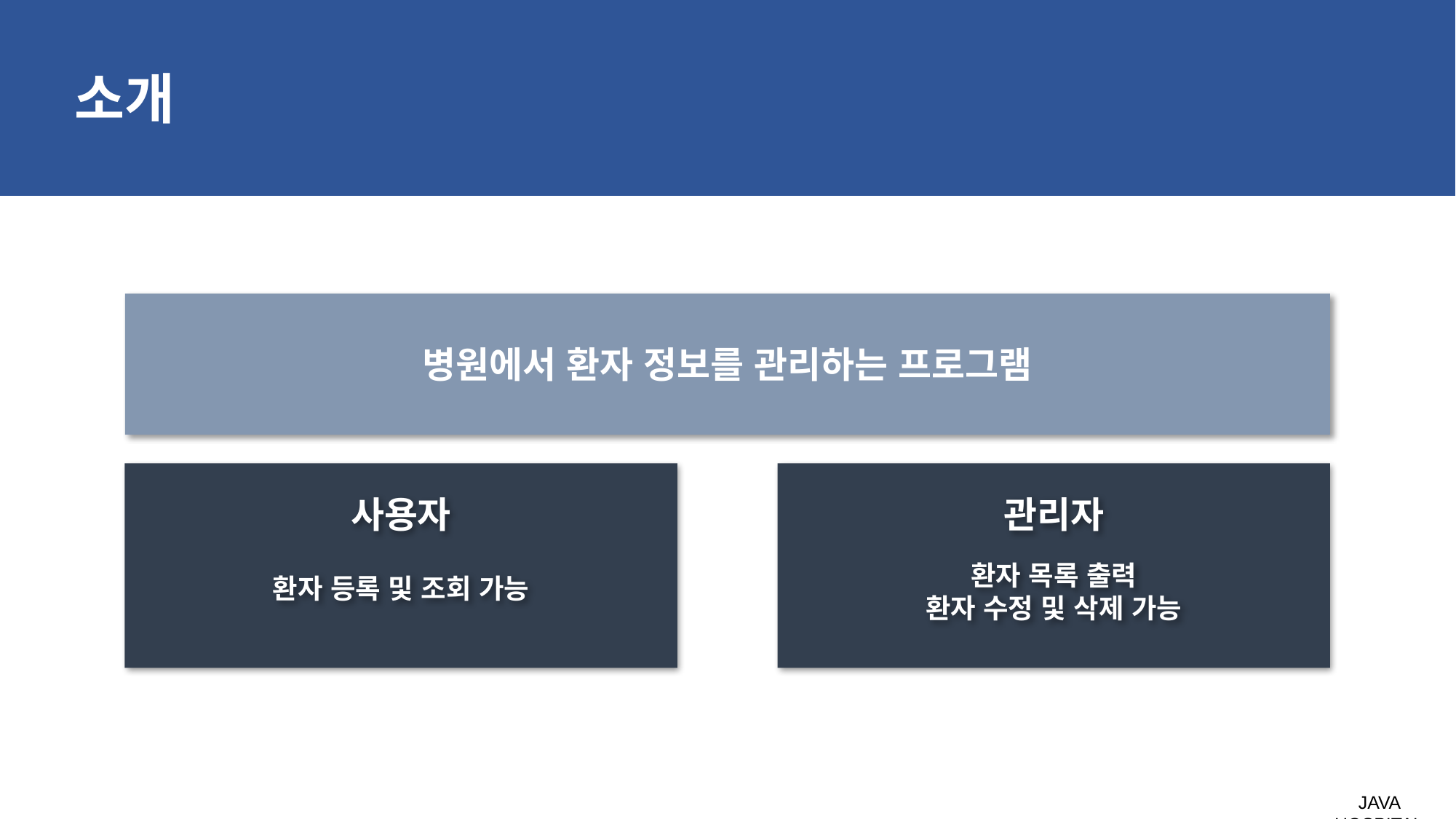

소개

병원에서 환자 정보를 관리하는 프로그램

사용자
관리자
환자 목록 출력
환자 수정 및 삭제 가능
환자 등록 및 조회 가능
JAVA HOSPITAL